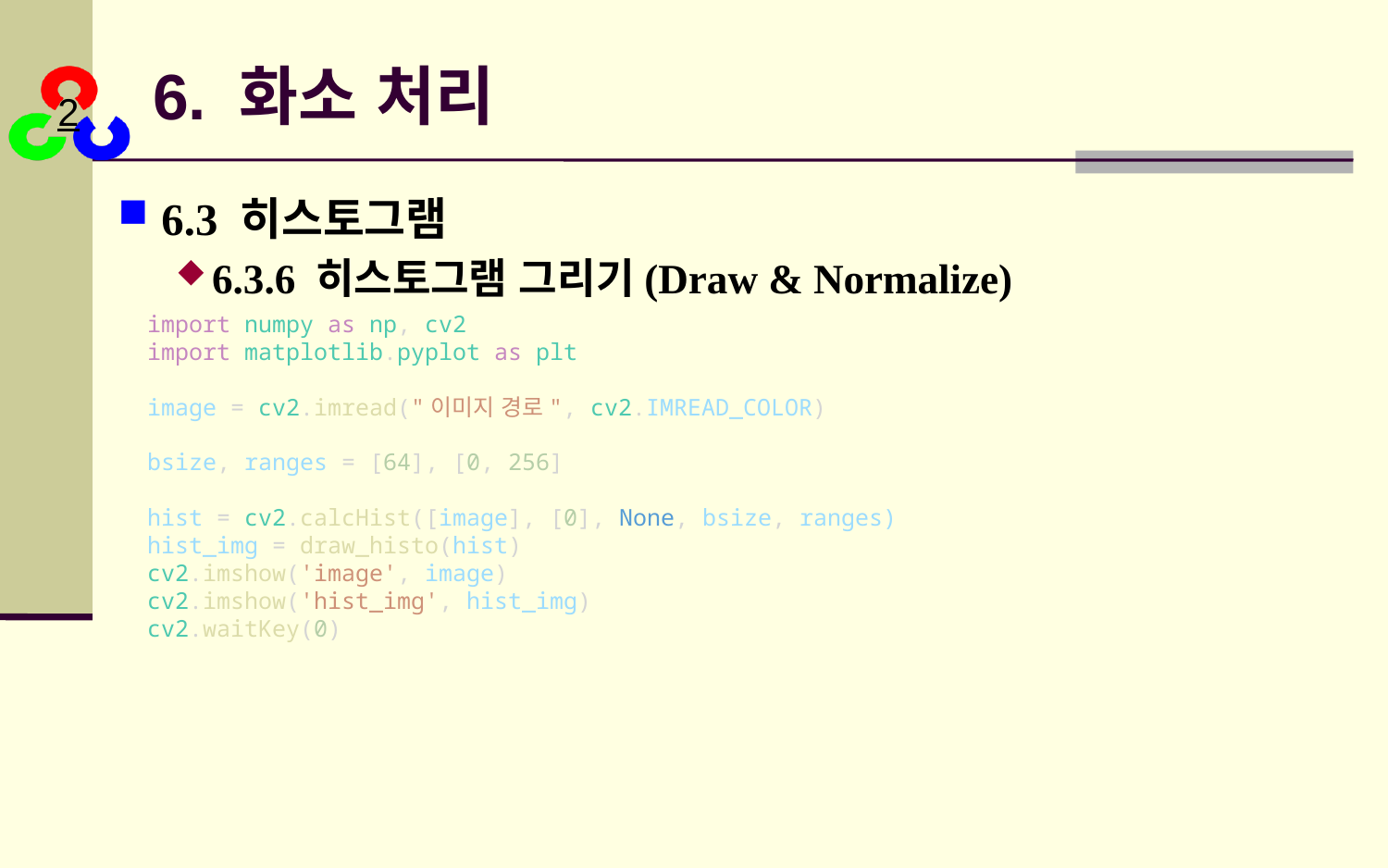

# 6. 화소 처리
6.3 히스토그램
6.3.6 히스토그램 그리기(Draw & Normalize)
import numpy as np, cv2
import matplotlib.pyplot as plt

image = cv2.imread("이미지 경로", cv2.IMREAD_COLOR)
bsize, ranges = [64], [0, 256]
hist = cv2.calcHist([image], [0], None, bsize, ranges)
hist_img = draw_histo(hist)
cv2.imshow('image', image)
cv2.imshow('hist_img', hist_img)
cv2.waitKey(0)